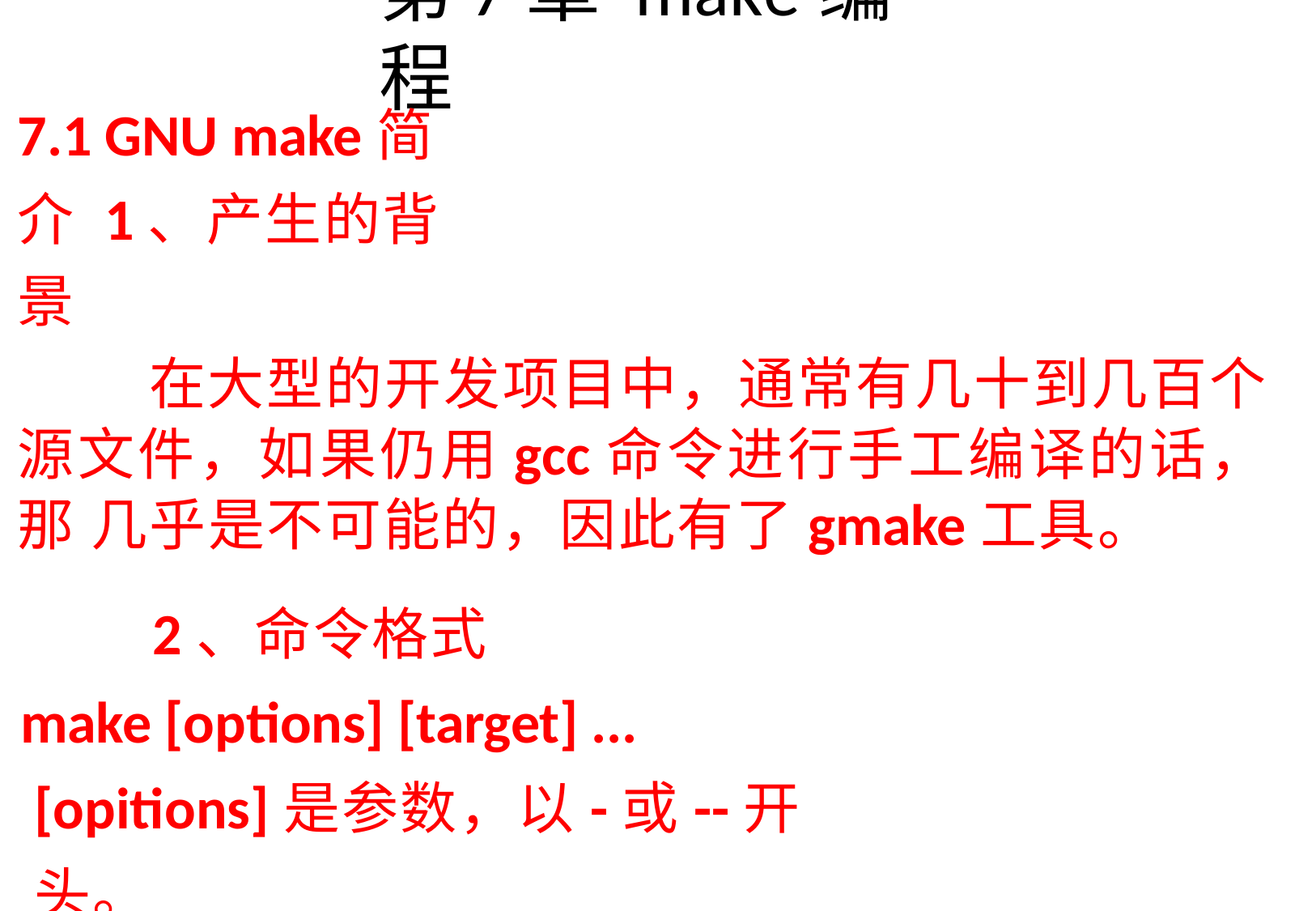

# 第7章 make编程
7.1 GNU make简介 1、产生的背景
在大型的开发项目中，通常有几十到几百个 源文件，如果仍用gcc命令进行手工编译的话，那 几乎是不可能的，因此有了gmake工具。
2、命令格式
make [options] [target] ...  [opitions]是参数，以-或--开头。
[target]...是目标或要编译和连接的文件名。